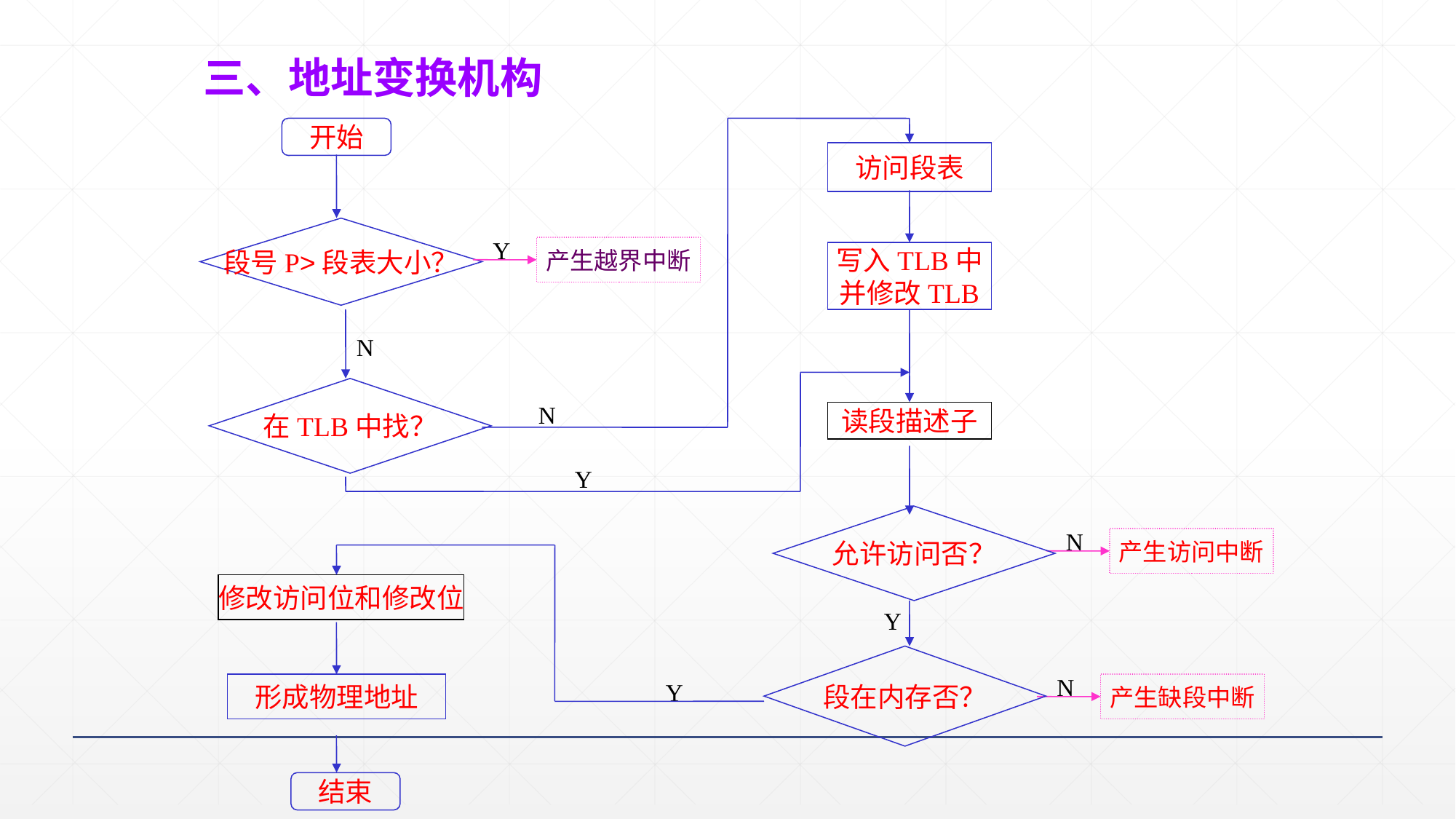

三、地址变换机构

开始

访问段表
N

段号P>段表大小？

写入TLB中
并修改TLB
Y
产生越界中断

N
在TLB中找？

Y
读段描述子

允许访问否？
N
产生访问中断

Y
修改访问位和修改位
Y

段在内存否？

形成物理地址
N
产生缺段中断

结束